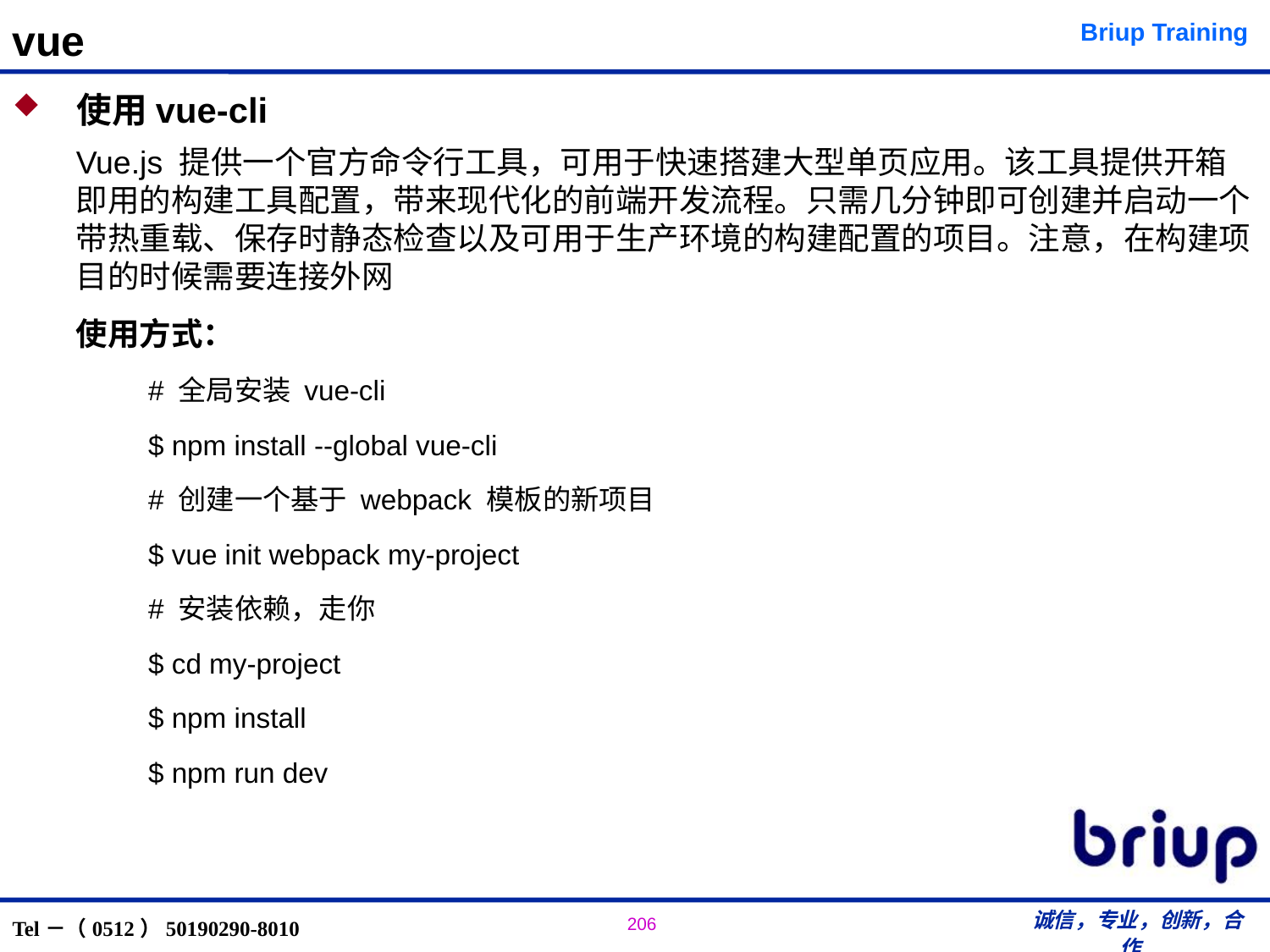

# vue
 使用vue-cli
Vue.js 提供一个官方命令行工具，可用于快速搭建大型单页应用。该工具提供开箱即用的构建工具配置，带来现代化的前端开发流程。只需几分钟即可创建并启动一个带热重载、保存时静态检查以及可用于生产环境的构建配置的项目。注意，在构建项目的时候需要连接外网
使用方式：
# 全局安装 vue-cli
$ npm install --global vue-cli
# 创建一个基于 webpack 模板的新项目
$ vue init webpack my-project
# 安装依赖，走你
$ cd my-project
$ npm install
$ npm run dev